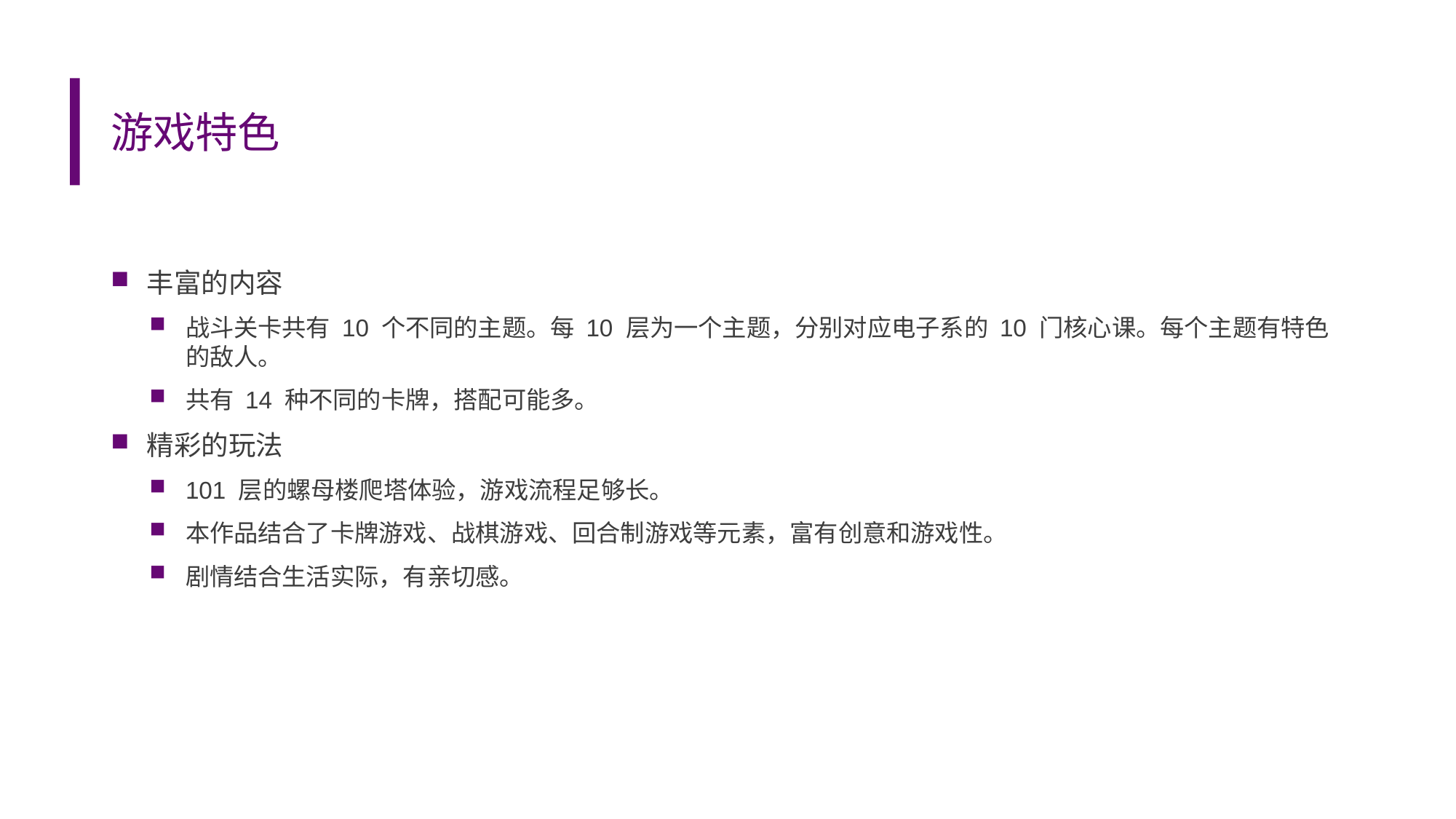

# 游戏特色
丰富的内容
战斗关卡共有 10 个不同的主题。每 10 层为一个主题，分别对应电子系的 10 门核心课。每个主题有特色的敌人。
共有 14 种不同的卡牌，搭配可能多。
精彩的玩法
101 层的螺母楼爬塔体验，游戏流程足够长。
本作品结合了卡牌游戏、战棋游戏、回合制游戏等元素，富有创意和游戏性。
剧情结合生活实际，有亲切感。